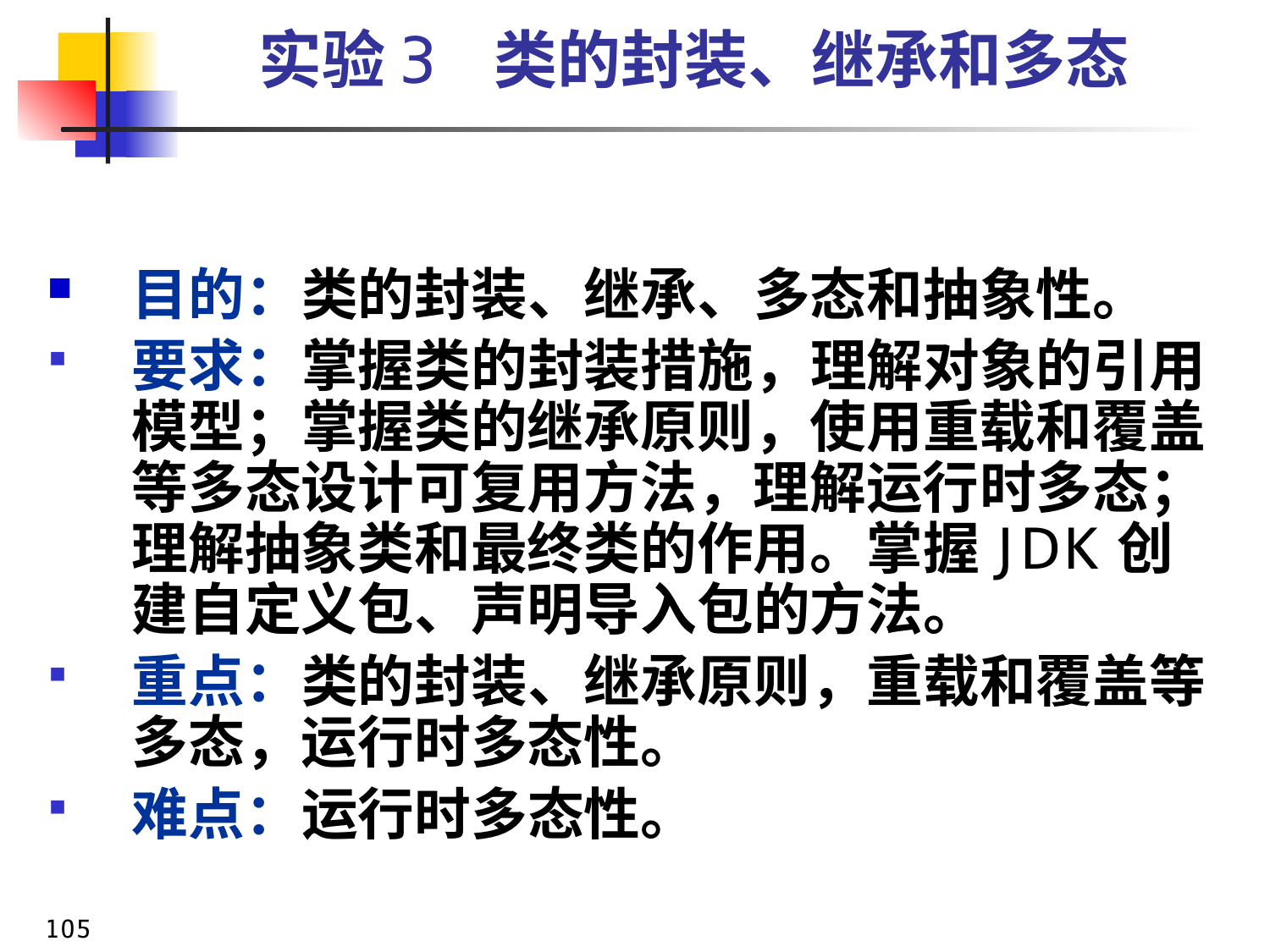

# 实验3  类的封装、继承和多态
目的：类的封装、继承、多态和抽象性。
要求：掌握类的封装措施，理解对象的引用模型；掌握类的继承原则，使用重载和覆盖等多态设计可复用方法，理解运行时多态；理解抽象类和最终类的作用。掌握JDK创建自定义包、声明导入包的方法。
重点：类的封装、继承原则，重载和覆盖等多态，运行时多态性。
难点：运行时多态性。
105